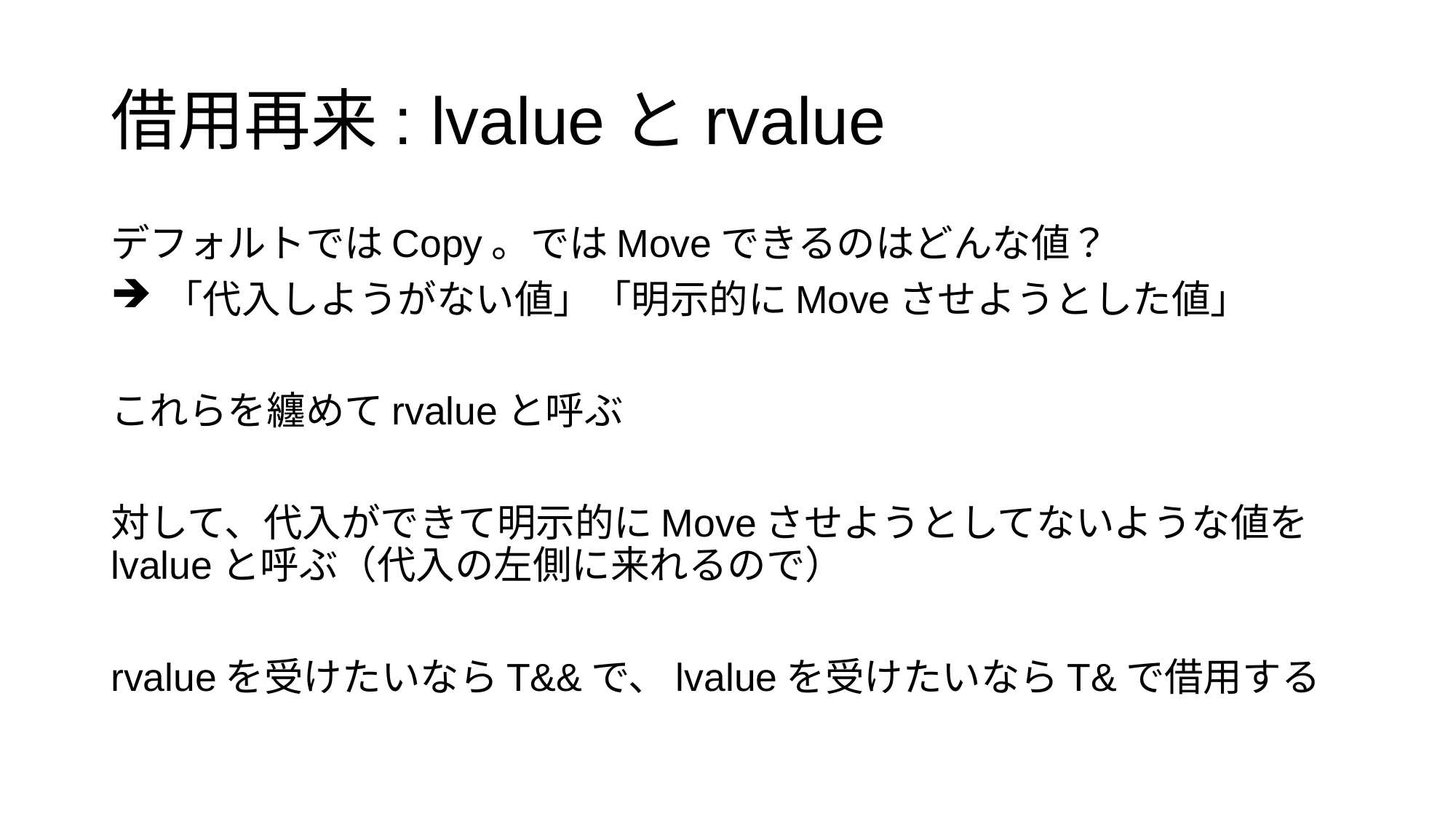

# 借用再来: lvalueとrvalue
デフォルトではCopy。ではMoveできるのはどんな値？
 「代入しようがない値」「明示的にMoveさせようとした値」

これらを纏めてrvalueと呼ぶ

対して、代入ができて明示的にMoveさせようとしてないような値をlvalueと呼ぶ（代入の左側に来れるので）

rvalueを受けたいならT&&で、lvalueを受けたいならT&で借用する